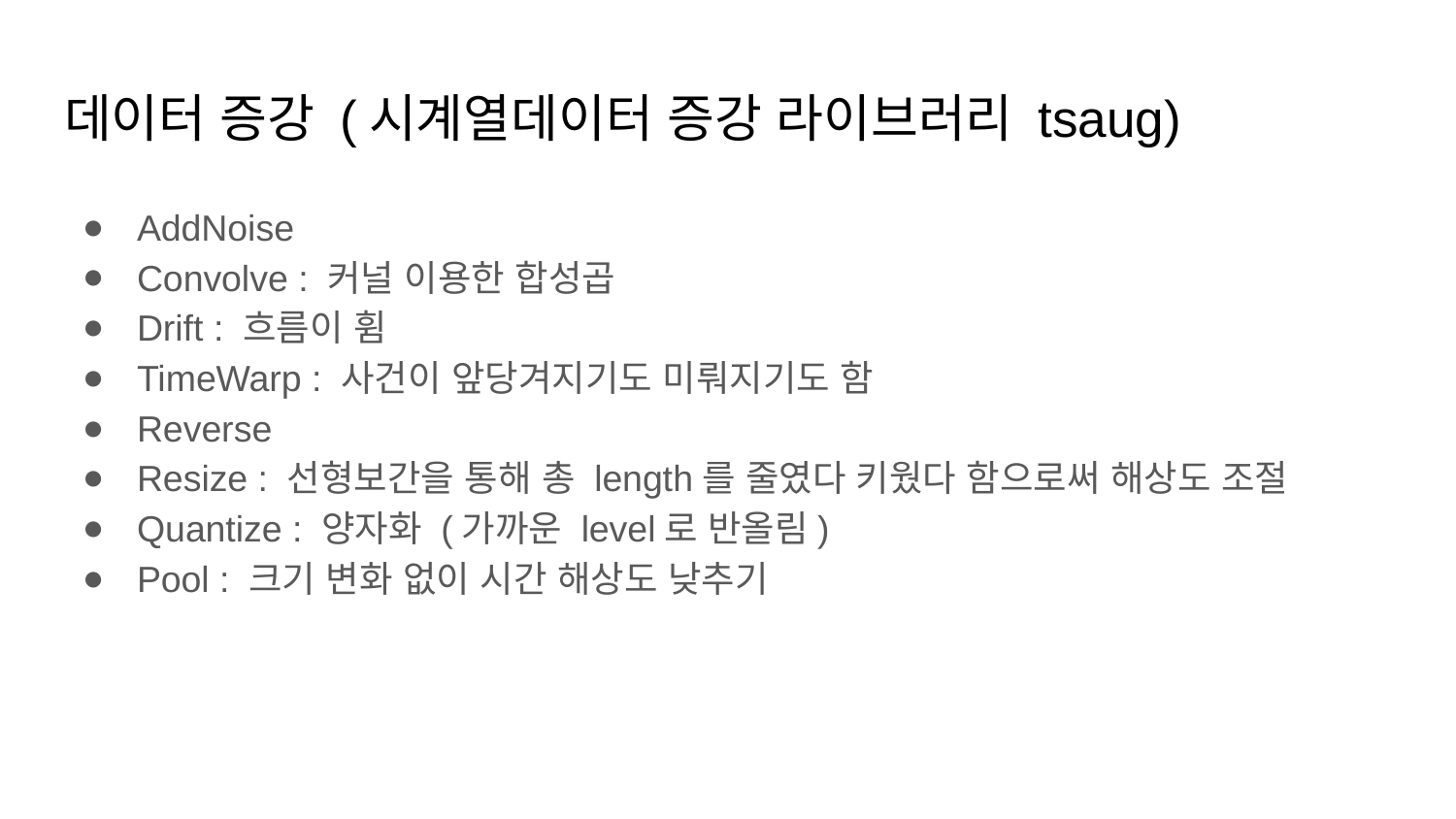

# 데이터 증강 (시계열데이터 증강 라이브러리 tsaug)
AddNoise
Convolve : 커널 이용한 합성곱
Drift : 흐름이 휨
TimeWarp : 사건이 앞당겨지기도 미뤄지기도 함
Reverse
Resize : 선형보간을 통해 총 length를 줄였다 키웠다 함으로써 해상도 조절
Quantize : 양자화 (가까운 level로 반올림)
Pool : 크기 변화 없이 시간 해상도 낮추기